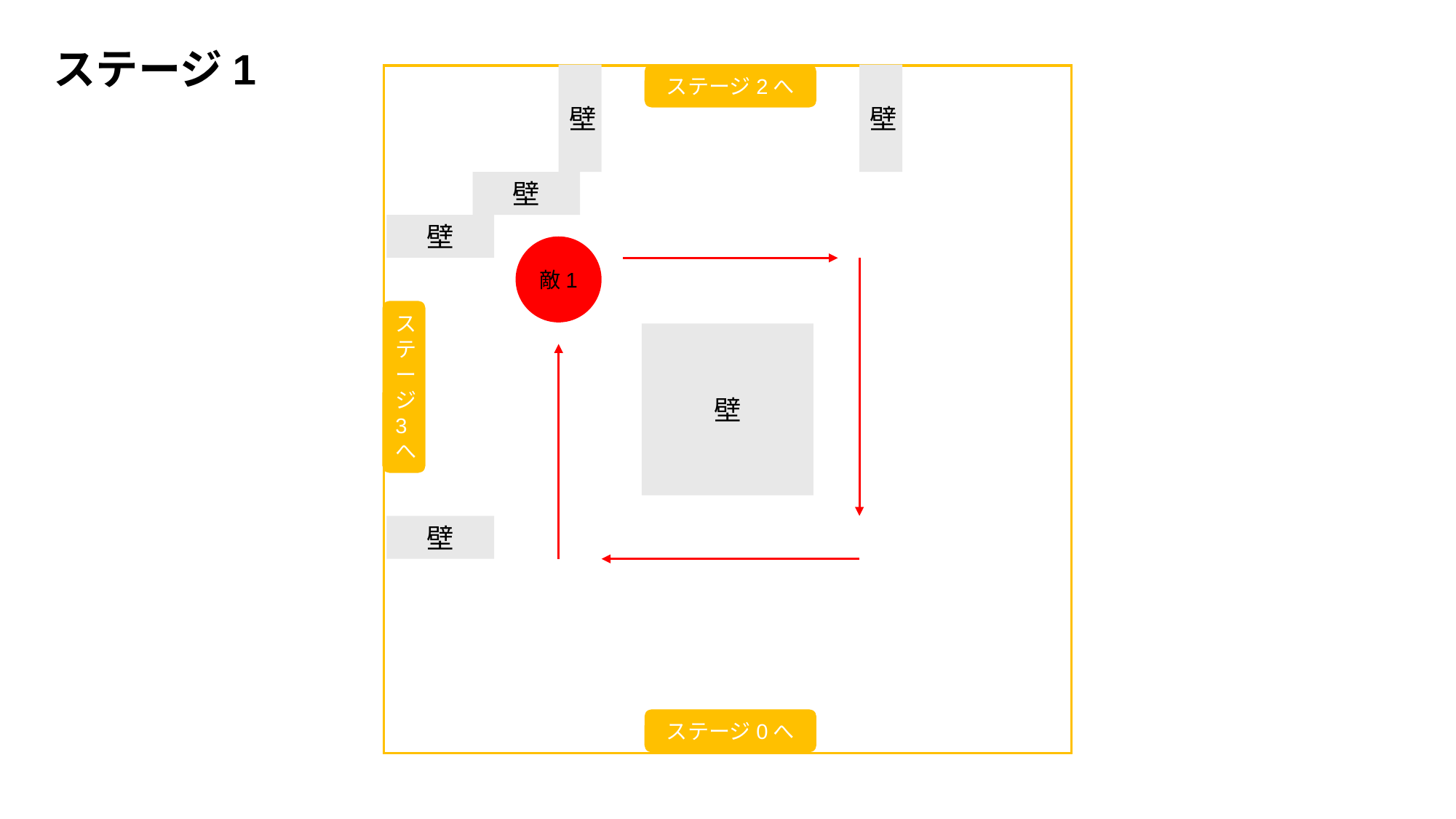

ステージ1
壁
ステージ2へ
壁

壁
壁
敵1
ステージ3へ
壁
壁
ステージ0へ